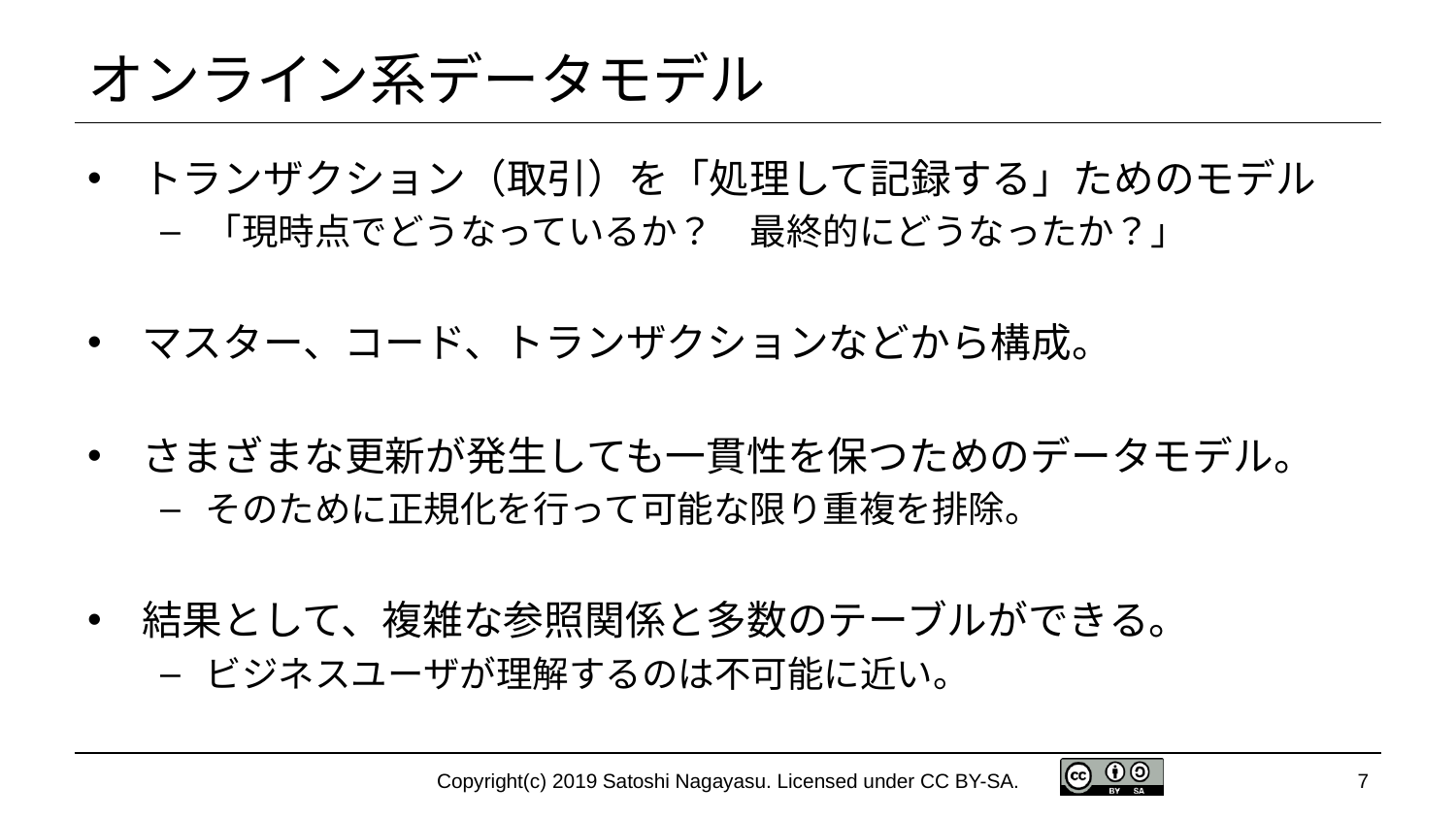

# オンライン系データモデル
トランザクション（取引）を「処理して記録する」ためのモデル
「現時点でどうなっているか？　最終的にどうなったか？」

マスター、コード、トランザクションなどから構成。

さまざまな更新が発生しても一貫性を保つためのデータモデル。
そのために正規化を行って可能な限り重複を排除。

結果として、複雑な参照関係と多数のテーブルができる。
ビジネスユーザが理解するのは不可能に近い。
Copyright(c) 2019 Satoshi Nagayasu. Licensed under CC BY-SA.
7